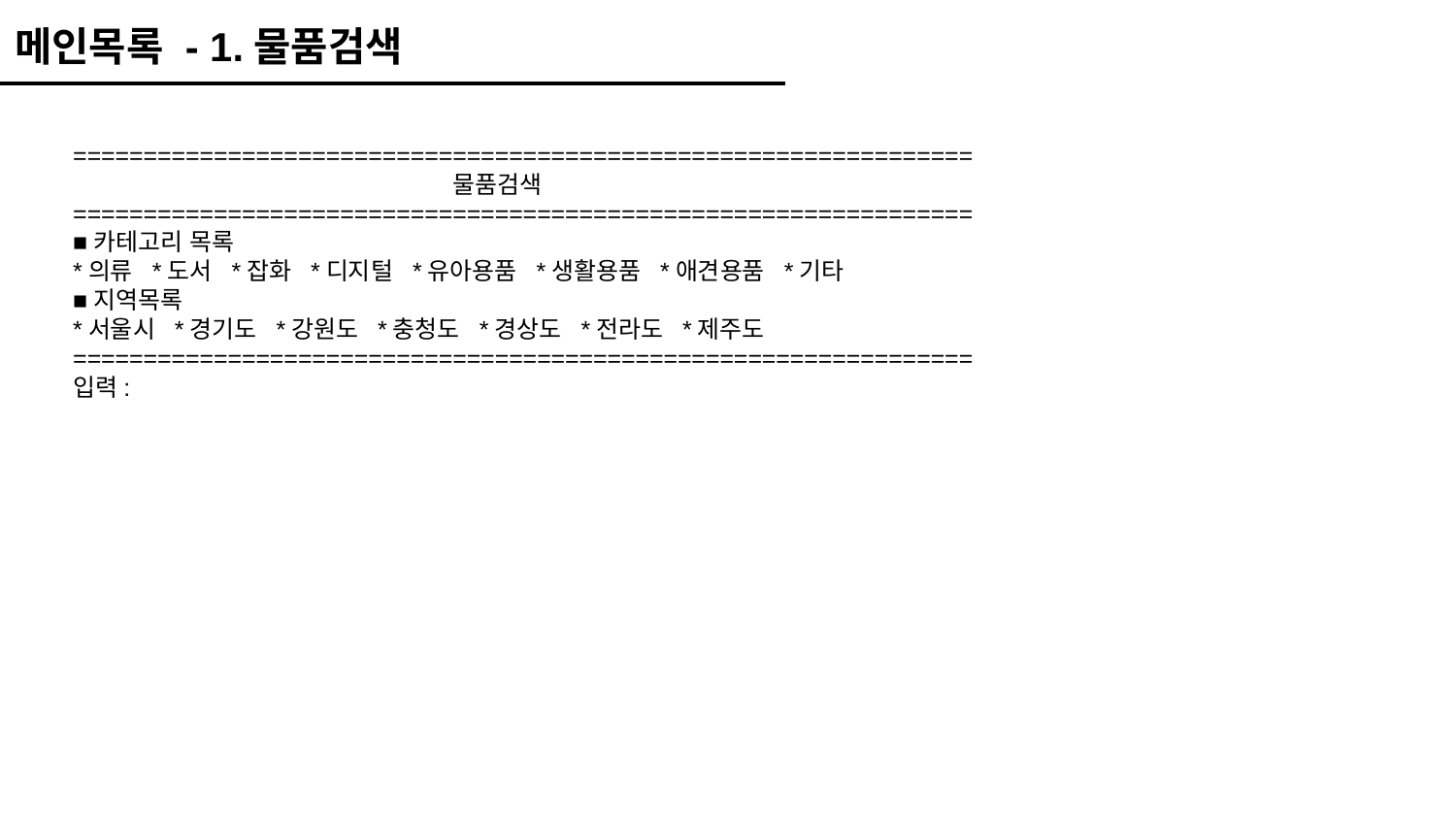

메인목록 - 1.물품검색
================================================================
                                                       물품검색
================================================================
■카테고리 목록
*의류  *도서  *잡화  *디지털  *유아용품  *생활용품  *애견용품  *기타
■지역목록
*서울시  *경기도  *강원도  *충청도  *경상도  *전라도  *제주도
================================================================
입력: